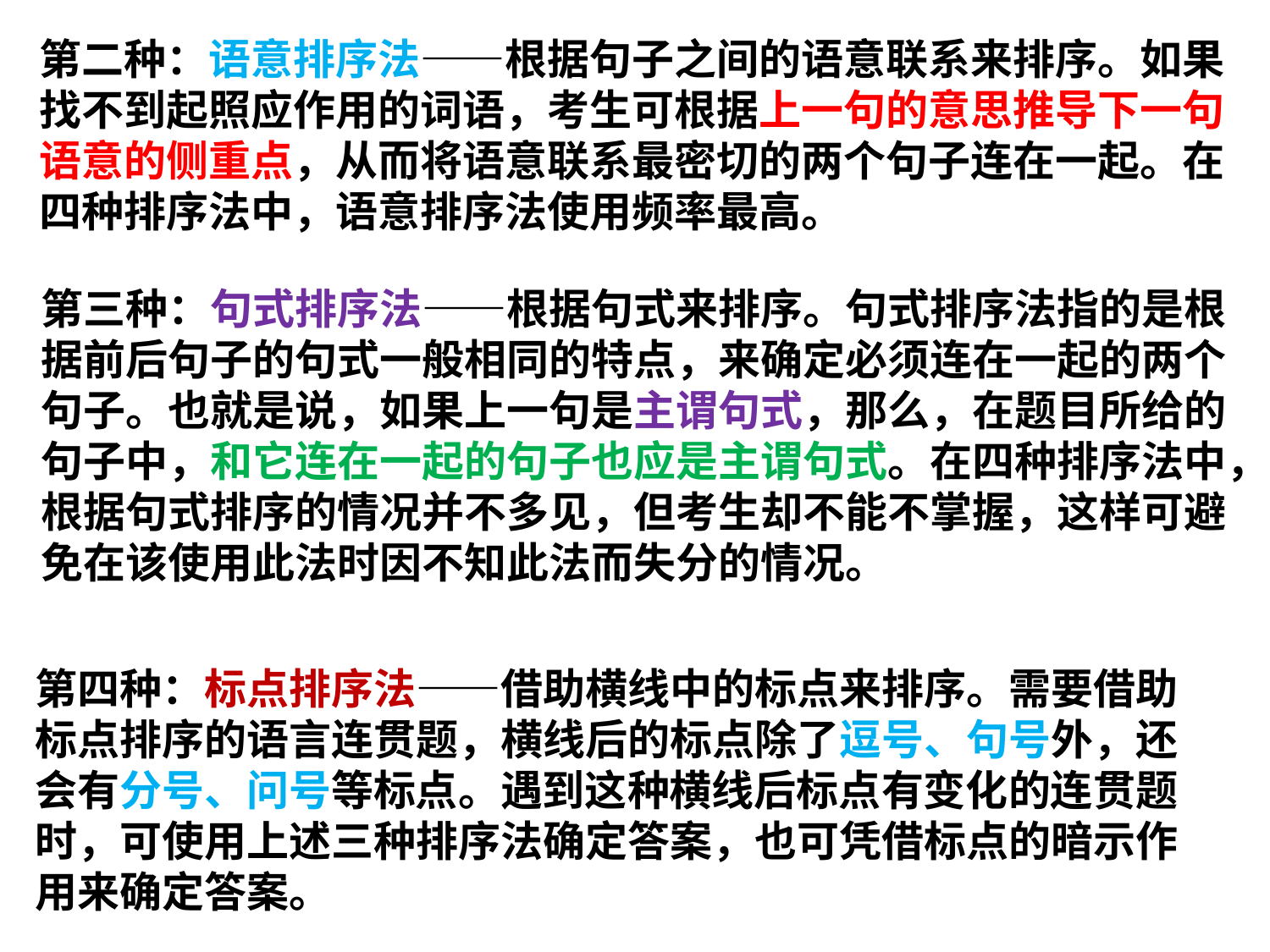

第二种：语意排序法——根据句子之间的语意联系来排序。如果找不到起照应作用的词语，考生可根据上一句的意思推导下一句语意的侧重点，从而将语意联系最密切的两个句子连在一起。在四种排序法中，语意排序法使用频率最高。
第三种：句式排序法——根据句式来排序。句式排序法指的是根据前后句子的句式一般相同的特点，来确定必须连在一起的两个句子。也就是说，如果上一句是主谓句式，那么，在题目所给的句子中，和它连在一起的句子也应是主谓句式。在四种排序法中，根据句式排序的情况并不多见，但考生却不能不掌握，这样可避免在该使用此法时因不知此法而失分的情况。
第四种：标点排序法——借助横线中的标点来排序。需要借助标点排序的语言连贯题，横线后的标点除了逗号、句号外，还会有分号、问号等标点。遇到这种横线后标点有变化的连贯题时，可使用上述三种排序法确定答案，也可凭借标点的暗示作用来确定答案。